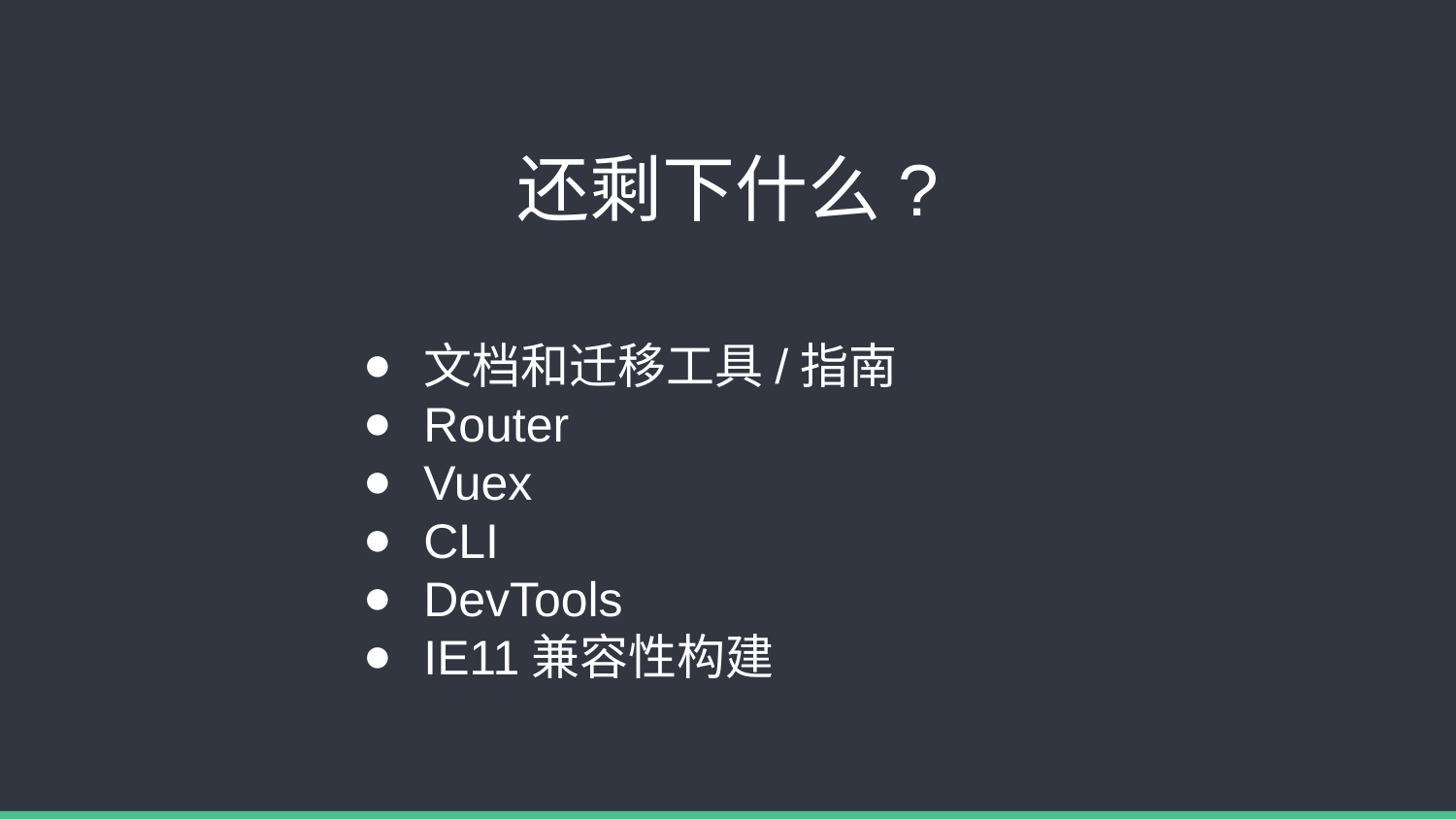

# 还剩下什么?
文档和迁移工具/指南
Router
Vuex
CLI
DevTools
IE11兼容性构建